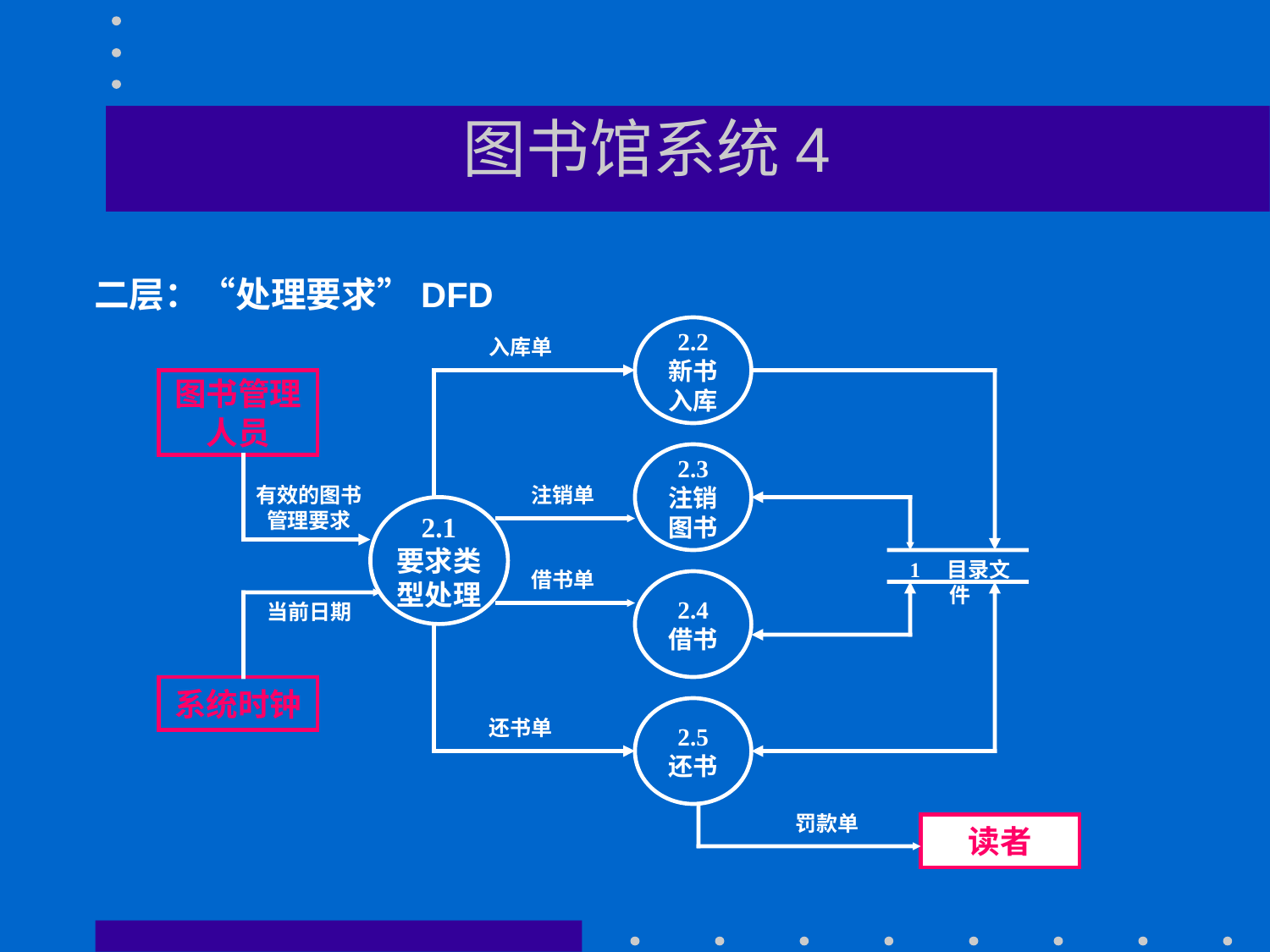

# 图书馆系统4
二层：“处理要求”DFD
2.2
新书
入库
入库单

图书管理
人员

1    目录文件

2.3
注销
图书
注销单

有效的图书
管理要求

2.1
要求类
型处理

借书单

2.4
借书

当前日期

还书单

2.5
还书

系统时钟

罚款单

读者

88